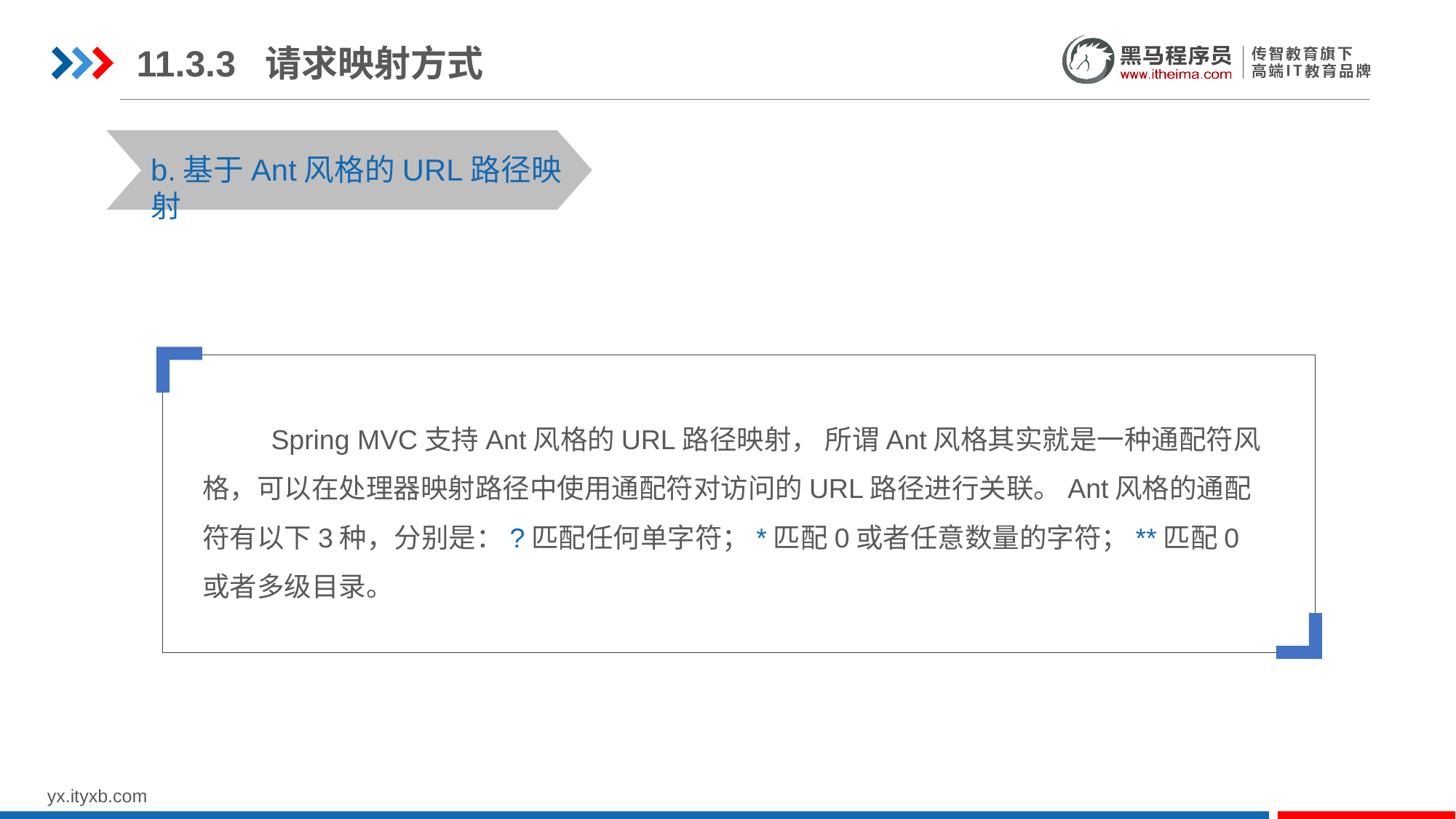

11.3.3  请求映射方式

b.基于Ant风格的URL路径映射

         Spring MVC支持Ant风格的URL路径映射， 所谓Ant风格其实就是一种通配符风格，可以在处理器映射路径中使用通配符对访问的URL路径进行关联。Ant风格的通配符有以下3种，分别是：?匹配任何单字符；*匹配0或者任意数量的字符；**匹配0或者多级目录。